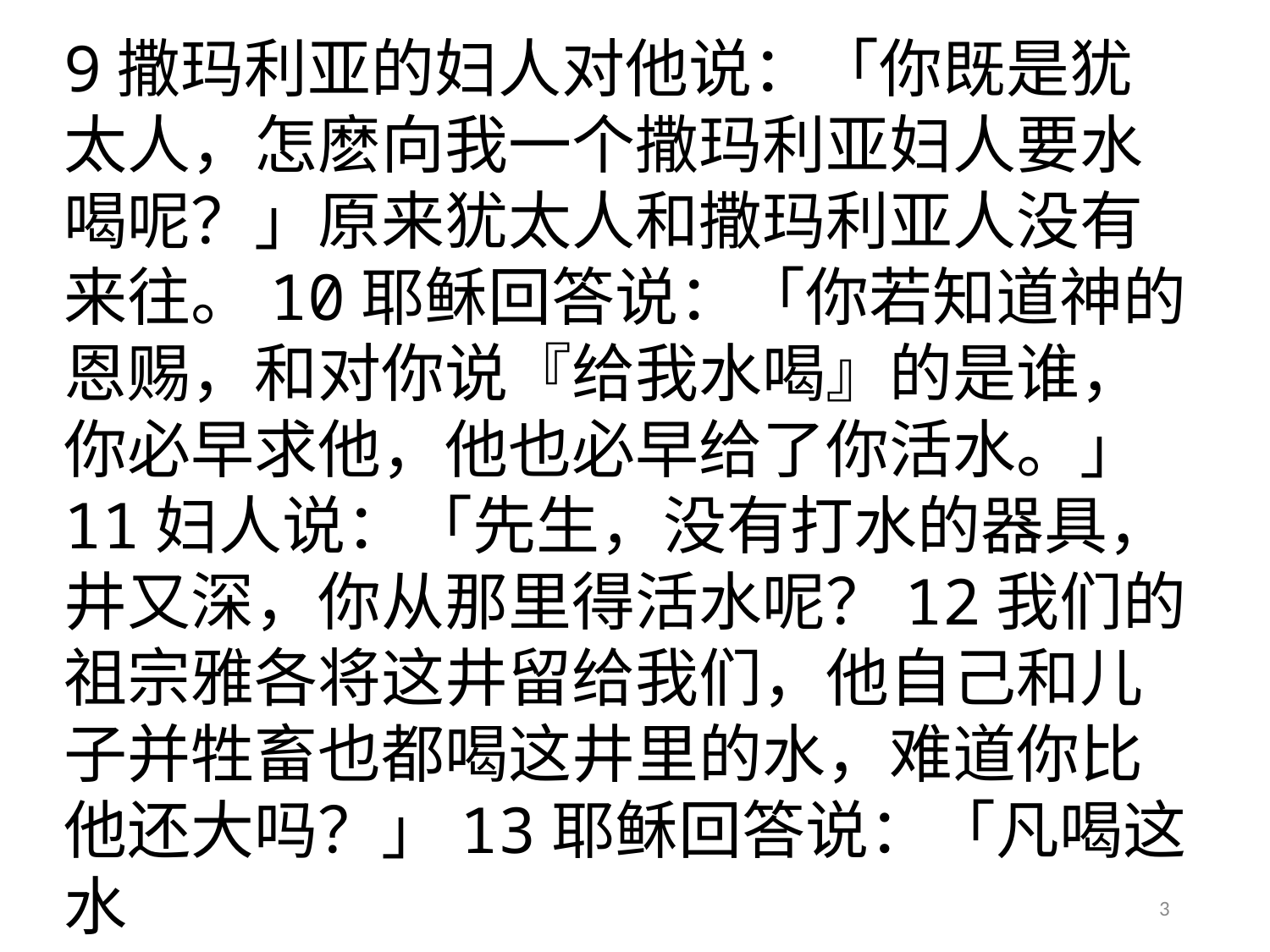

9撒玛利亚的妇人对他说：「你既是犹太人，怎麽向我一个撒玛利亚妇人要水喝呢？」原来犹太人和撒玛利亚人没有来往。10耶稣回答说：「你若知道神的恩赐，和对你说『给我水喝』的是谁，你必早求他，他也必早给了你活水。」11妇人说：「先生，没有打水的器具，井又深，你从那里得活水呢？12我们的祖宗雅各将这井留给我们，他自己和儿子并牲畜也都喝这井里的水，难道你比他还大吗？」13耶稣回答说：「凡喝这水
3